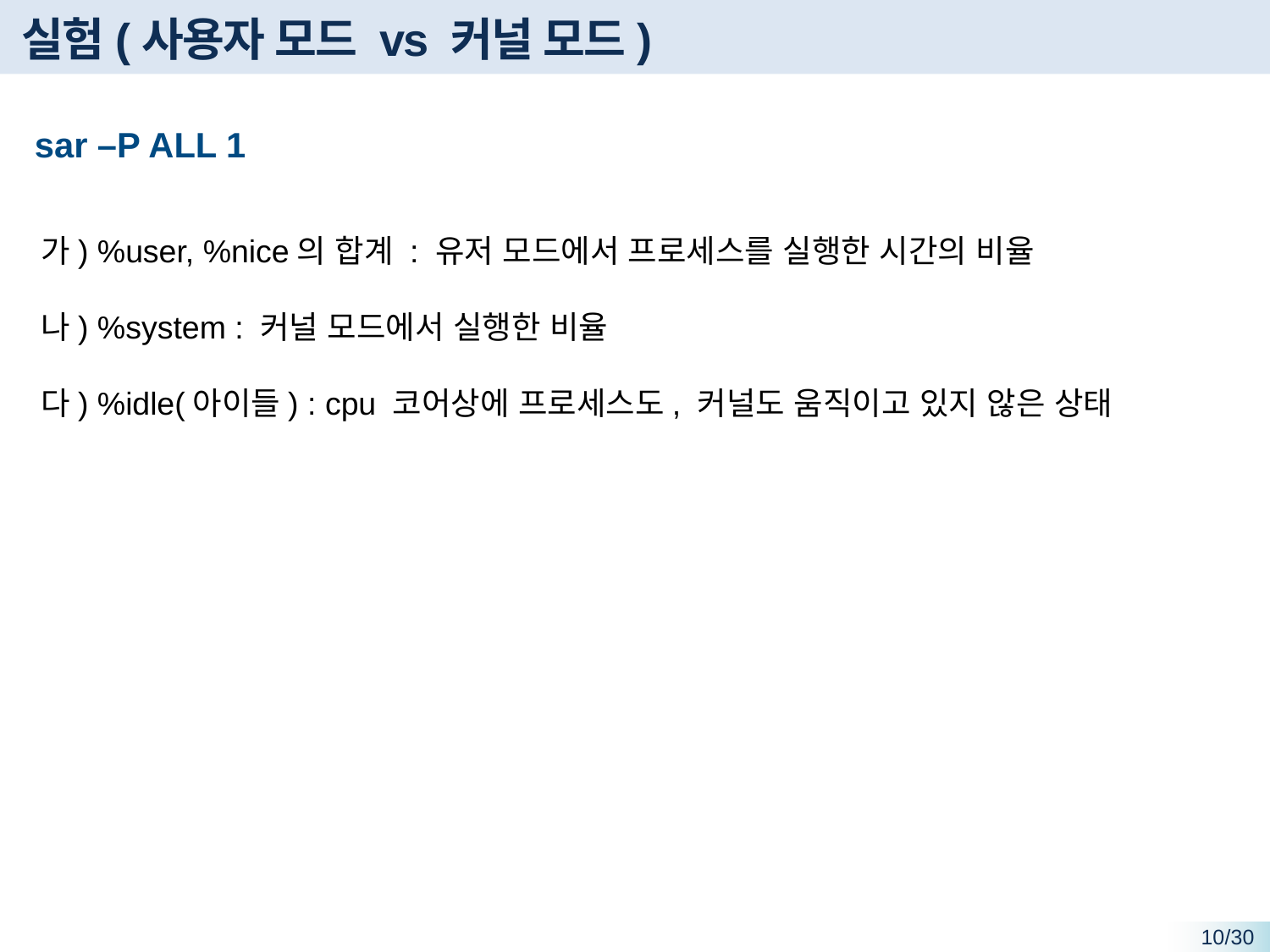

# 실험(사용자 모드 vs 커널 모드)
sar –P ALL 1

가) %user, %nice의 합계 : 유저 모드에서 프로세스를 실행한 시간의 비율

나) %system : 커널 모드에서 실행한 비율

다) %idle(아이들) : cpu 코어상에 프로세스도, 커널도 움직이고 있지 않은 상태
​